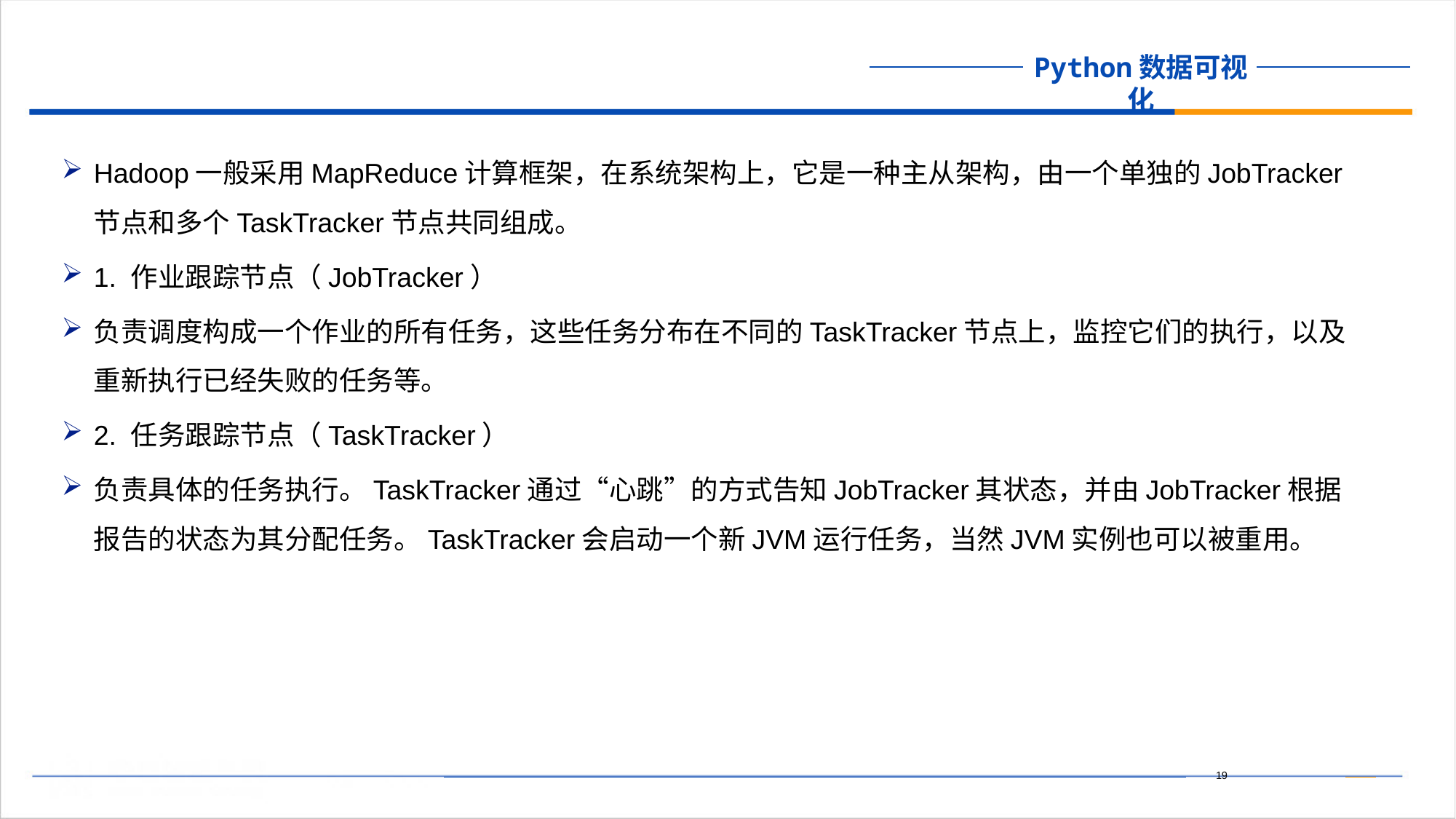

Hadoop一般采用MapReduce计算框架，在系统架构上，它是一种主从架构，由一个单独的JobTracker节点和多个TaskTracker节点共同组成。
1. 作业跟踪节点（JobTracker）
负责调度构成一个作业的所有任务，这些任务分布在不同的TaskTracker节点上，监控它们的执行，以及重新执行已经失败的任务等。
2. 任务跟踪节点（TaskTracker）
负责具体的任务执行。TaskTracker通过“心跳”的方式告知JobTracker其状态，并由JobTracker根据报告的状态为其分配任务。TaskTracker会启动一个新JVM运行任务，当然JVM实例也可以被重用。